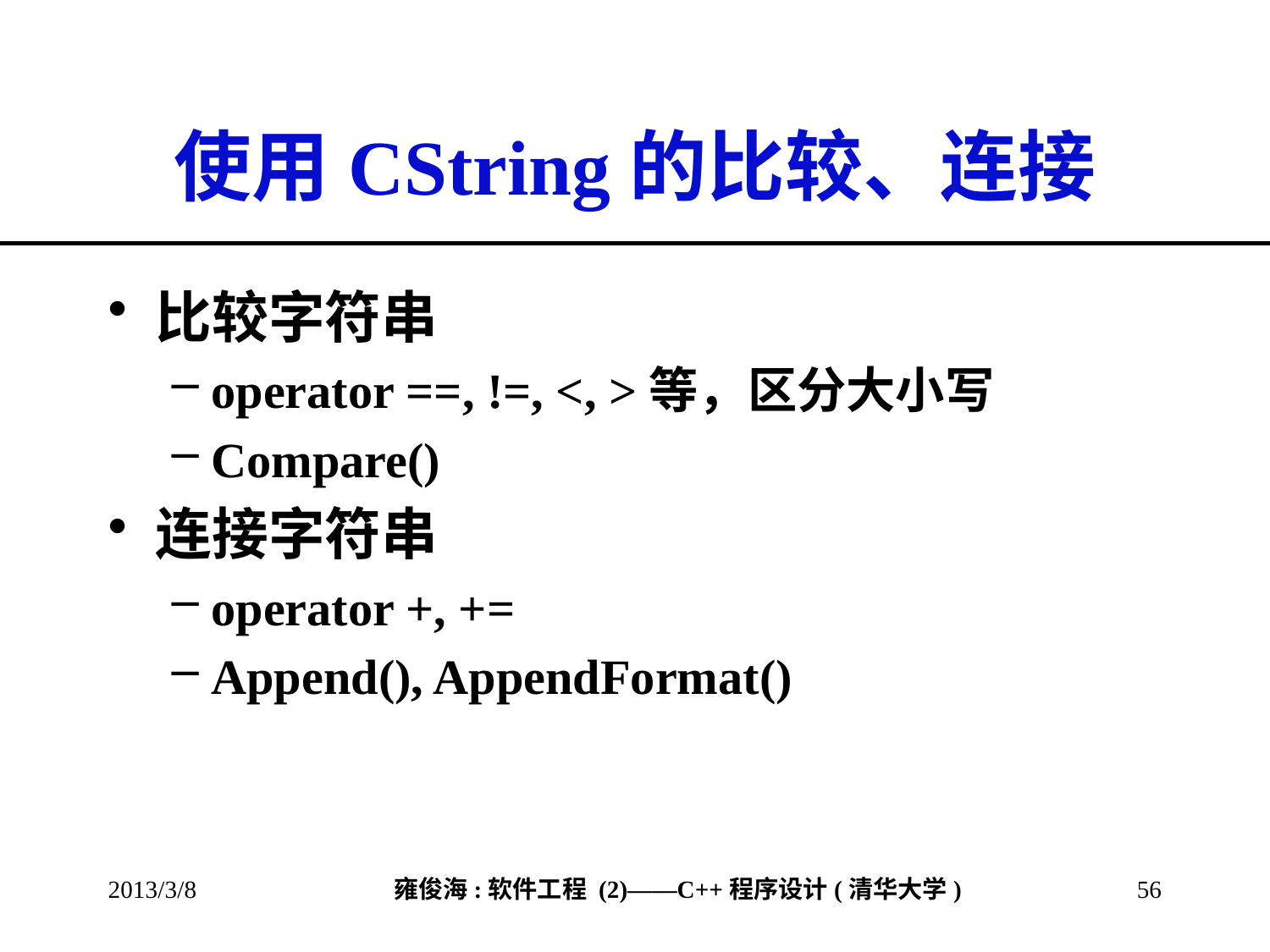

# 使用CString的比较、连接
比较字符串
operator ==, !=, <, >等，区分大小写
Compare()
连接字符串
operator +, +=
Append(), AppendFormat()
2013/3/8
56